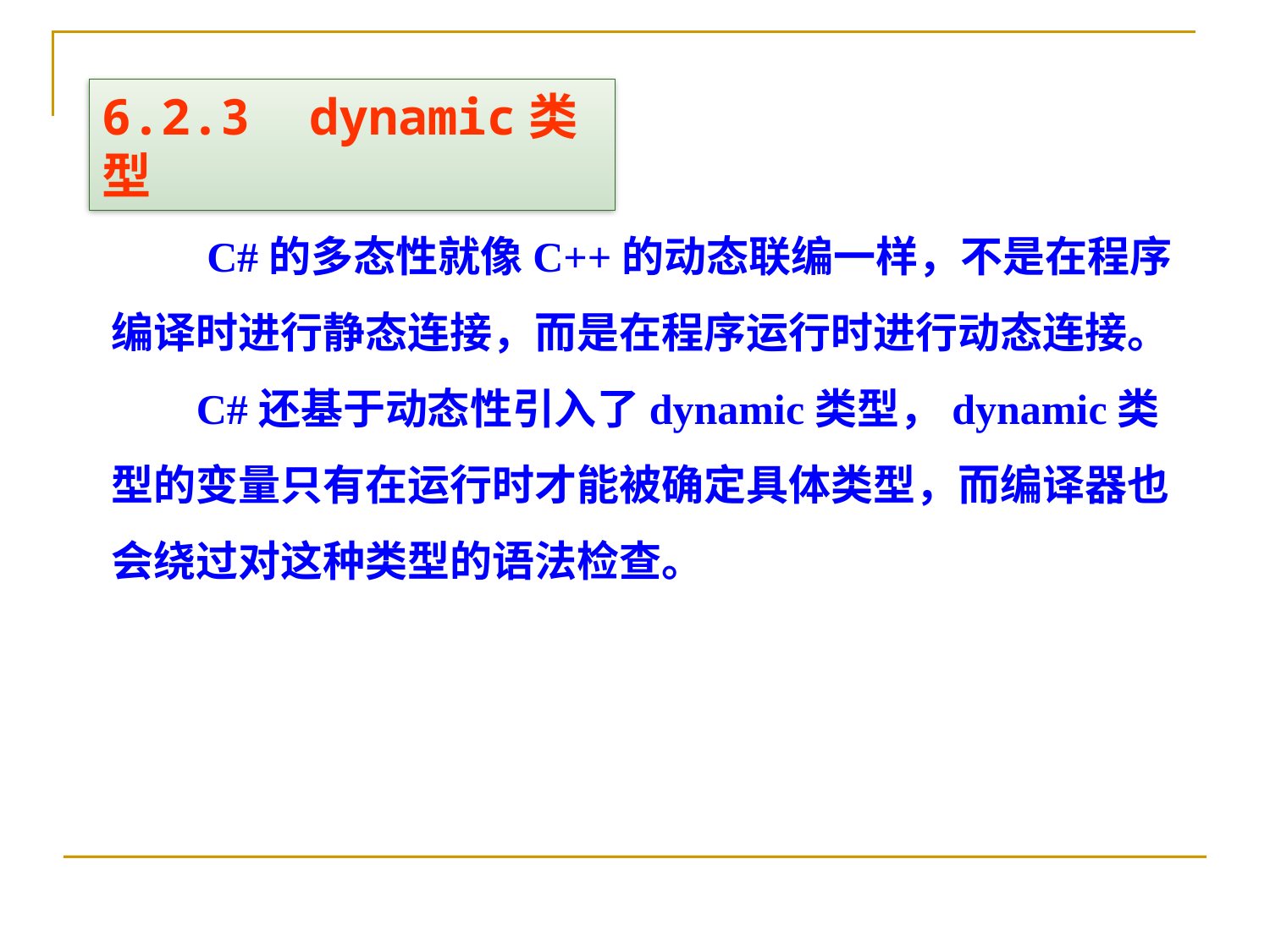

6.2.3  dynamic类型
         C#的多态性就像C++的动态联编一样，不是在程序编译时进行静态连接，而是在程序运行时进行动态连接。
        C#还基于动态性引入了dynamic类型，dynamic类型的变量只有在运行时才能被确定具体类型，而编译器也会绕过对这种类型的语法检查。